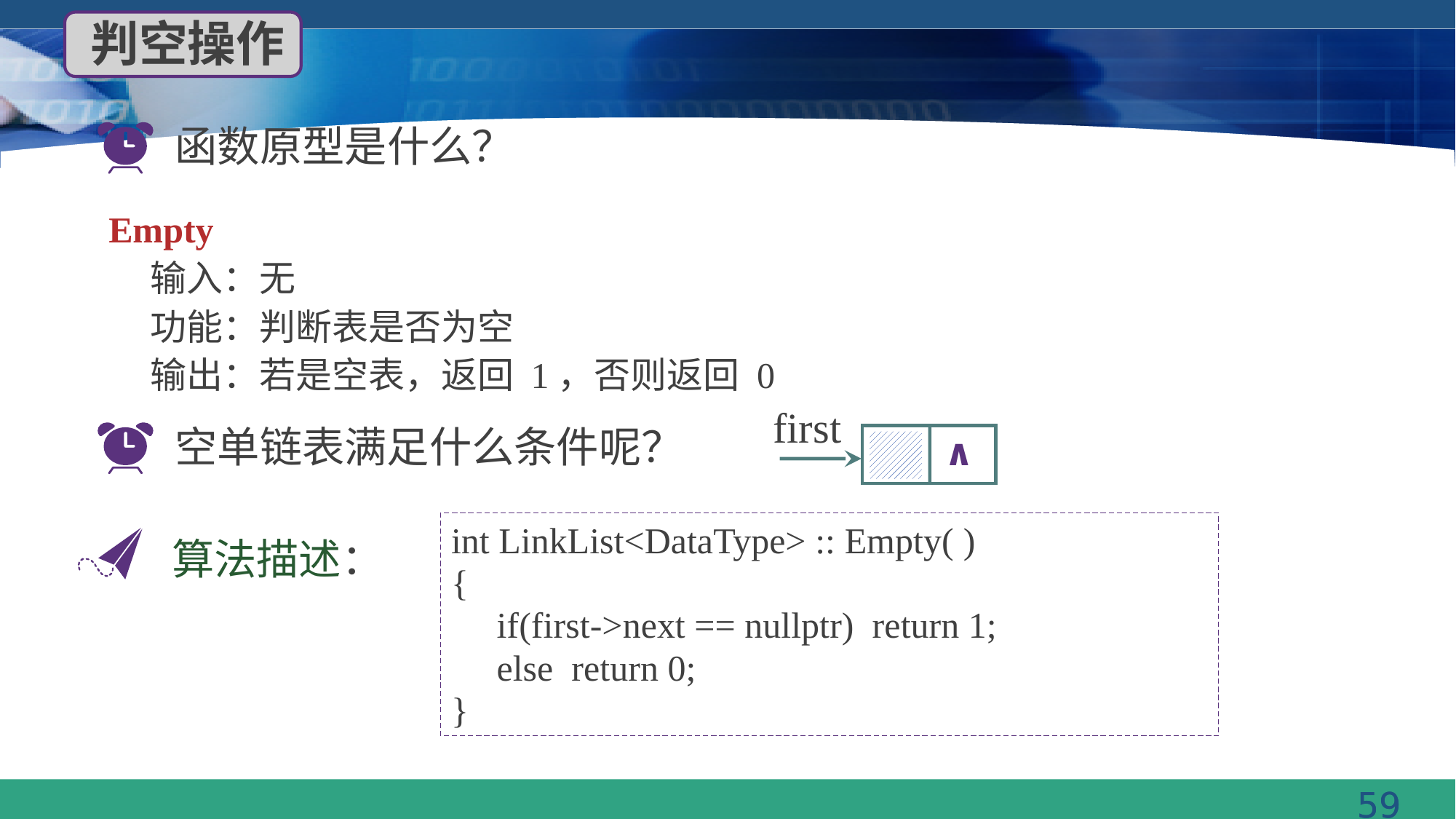

判空操作

函数原型是什么？

Empty
    输入：无
    功能：判断表是否为空
    输出：若是空表，返回 1，否则返回 0
first

空单链表满足什么条件呢？

∧
int LinkList<DataType> :: Empty( )
{
     if(first->next == nullptr)  return 1;
     else  return 0;
}
算法描述：